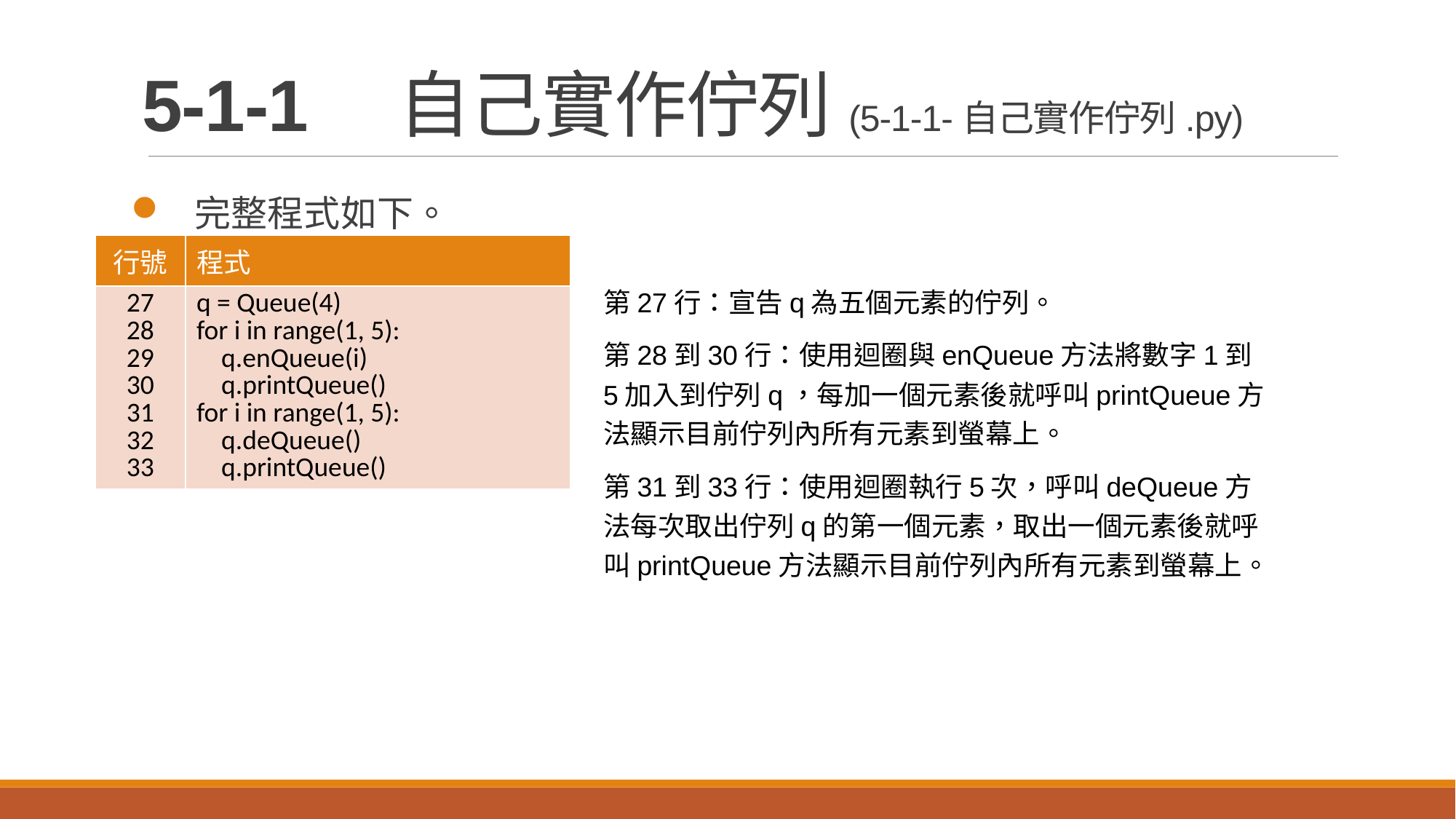

# 5-1-1　自己實作佇列(5-1-1-自己實作佇列.py)
完整程式如下。
| 行號 | 程式 |
| --- | --- |
| 27 28 29 30 31 32 33 | q = Queue(4) for i in range(1, 5): q.enQueue(i) q.printQueue() for i in range(1, 5): q.deQueue() q.printQueue() |
第27行：宣告q為五個元素的佇列。
第28到30行：使用迴圈與enQueue方法將數字1到5加入到佇列q，每加一個元素後就呼叫printQueue方法顯示目前佇列內所有元素到螢幕上。
第31到33行：使用迴圈執行5次，呼叫deQueue方法每次取出佇列q的第一個元素，取出一個元素後就呼叫printQueue方法顯示目前佇列內所有元素到螢幕上。